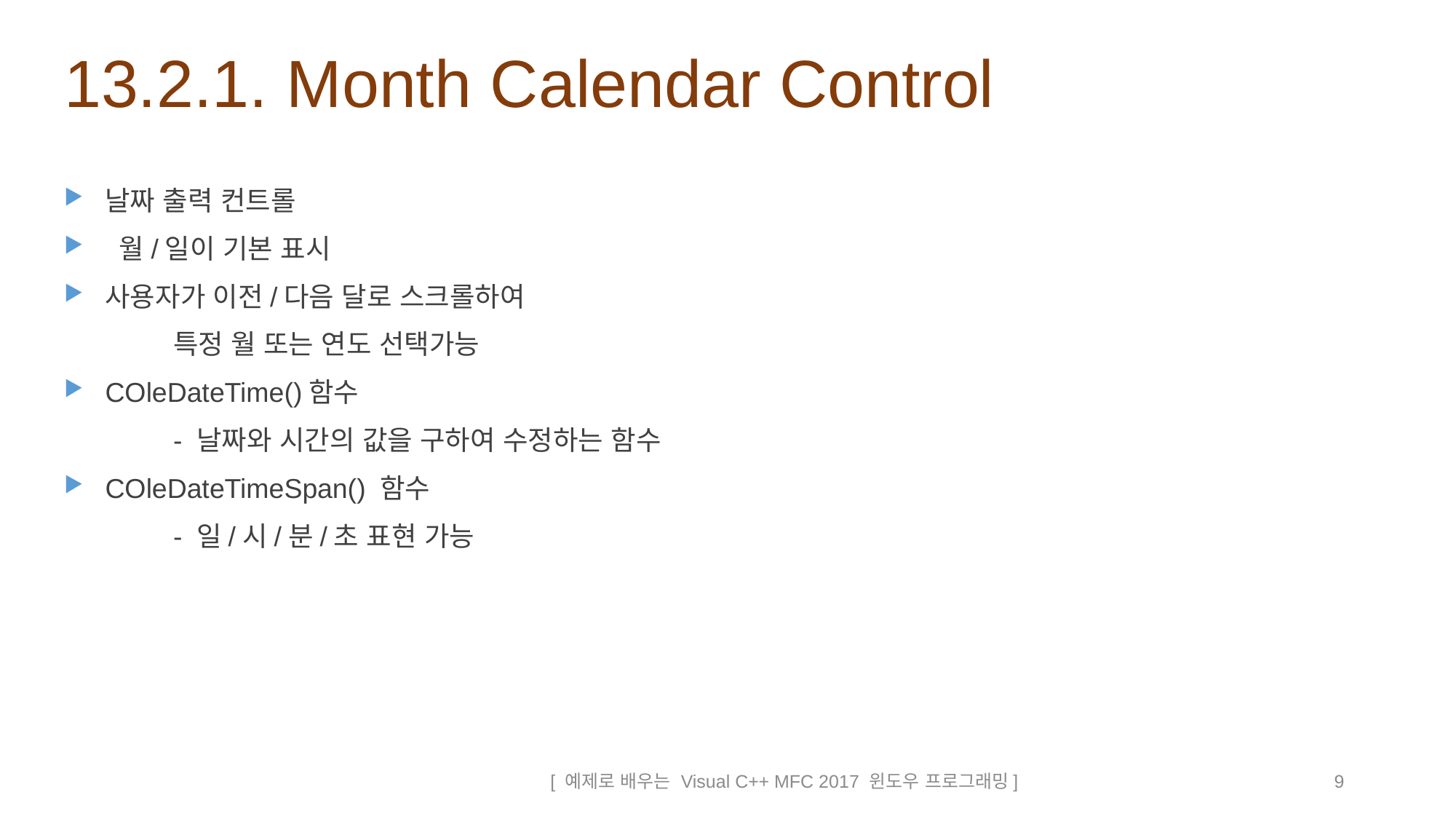

# 13.2.1. Month Calendar Control

날짜 출력 컨트롤
 월/일이 기본 표시
사용자가 이전/다음 달로 스크롤하여
	특정 월 또는 연도 선택가능
COleDateTime()함수
	- 날짜와 시간의 값을 구하여 수정하는 함수
COleDateTimeSpan() 함수
	- 일/시/분/초 표현 가능

[ 예제로 배우는 Visual C++ MFC 2017 윈도우 프로그래밍]
9